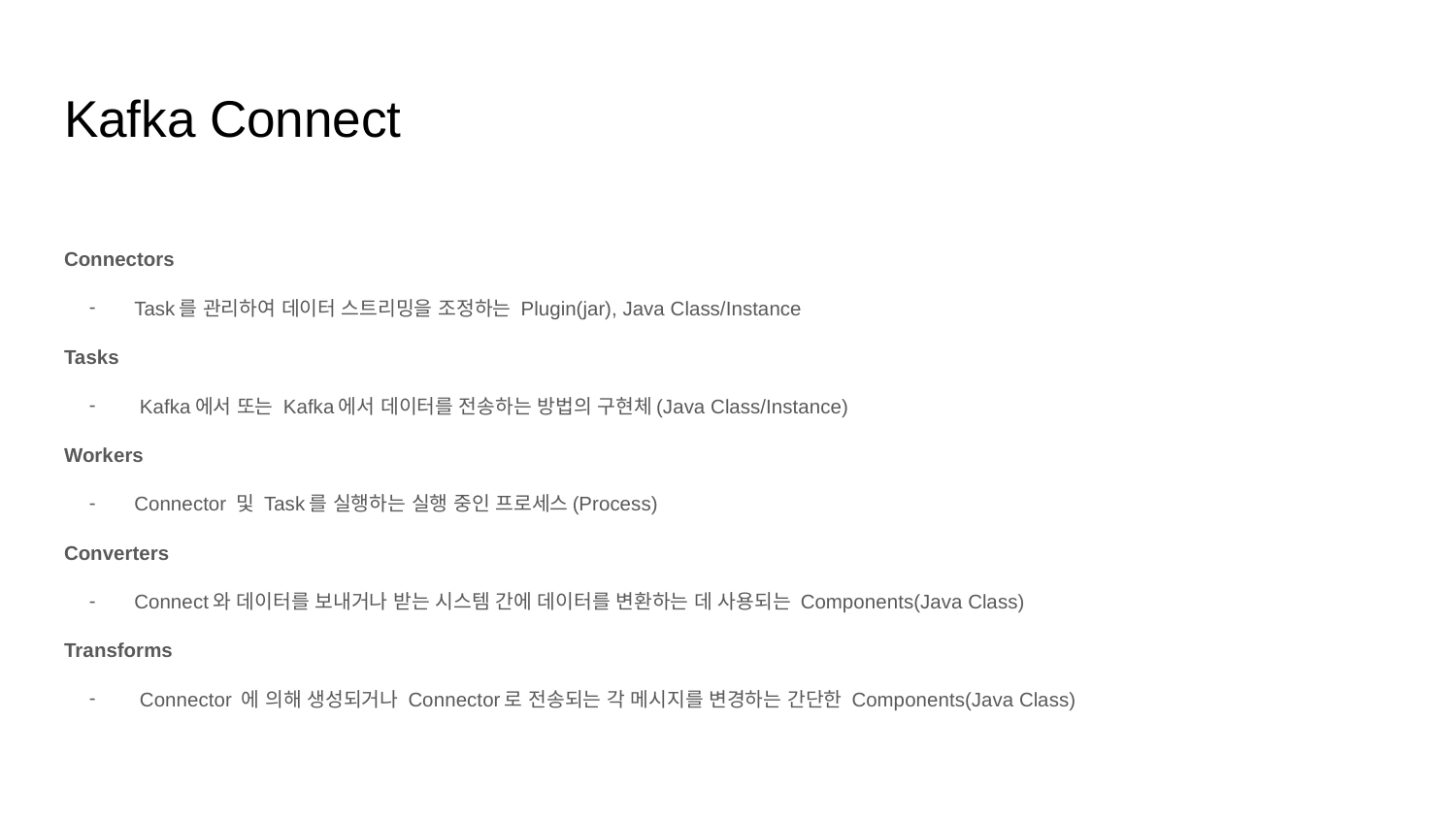

# Kafka Connect

Connectors
Task를 관리하여 데이터 스트리밍을 조정하는 Plugin(jar), Java Class/Instance
Tasks
 Kafka에서 또는 Kafka에서 데이터를 전송하는 방법의 구현체(Java Class/Instance)
Workers
Connector 및 Task를 실행하는 실행 중인 프로세스(Process)
Converters
Connect와 데이터를 보내거나 받는 시스템 간에 데이터를 변환하는 데 사용되는 Components(Java Class)
Transforms
 Connector 에 의해 생성되거나 Connector로 전송되는 각 메시지를 변경하는 간단한 Components(Java Class)